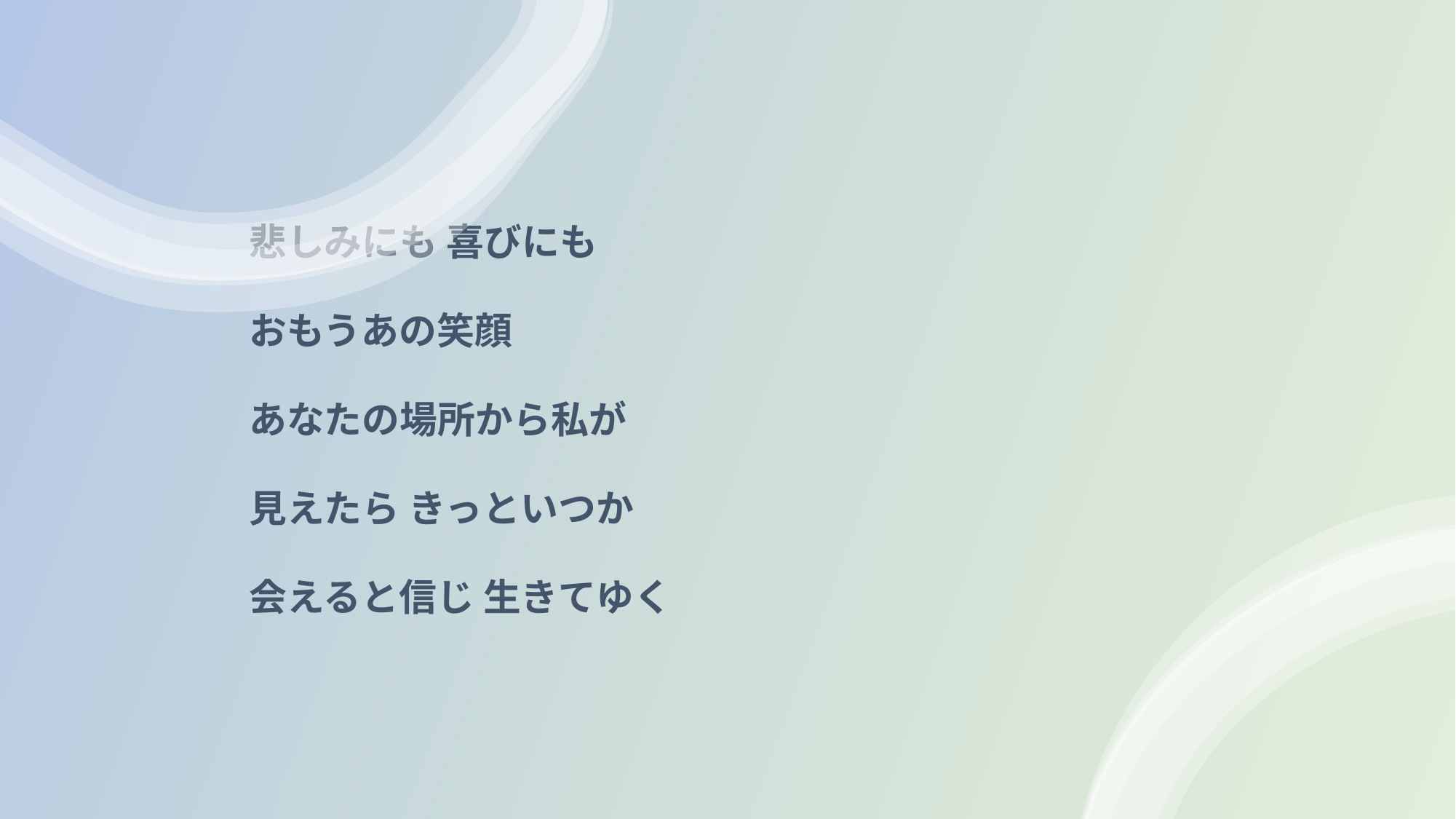

悲しみにも 喜びにも
おもうあの笑顔
あなたの場所から私が
見えたら きっといつか
会えると信じ 生きてゆく